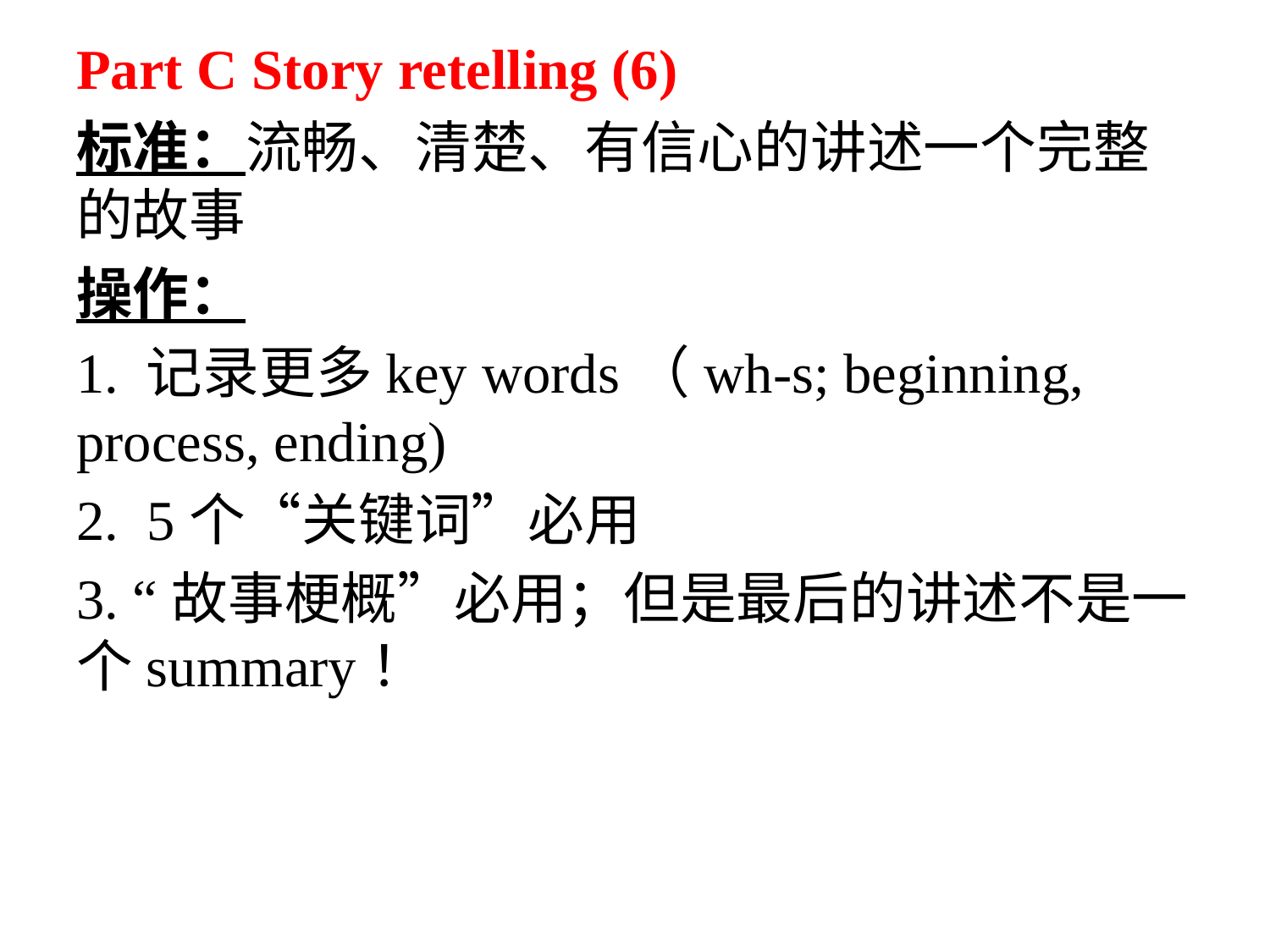

Part C Story retelling (6)
标准：流畅、清楚、有信心的讲述一个完整的故事
操作：
1. 记录更多key words（wh-s; beginning, process, ending)
2.  5个“关键词”必用
3. “故事梗概”必用；但是最后的讲述不是一个summary！